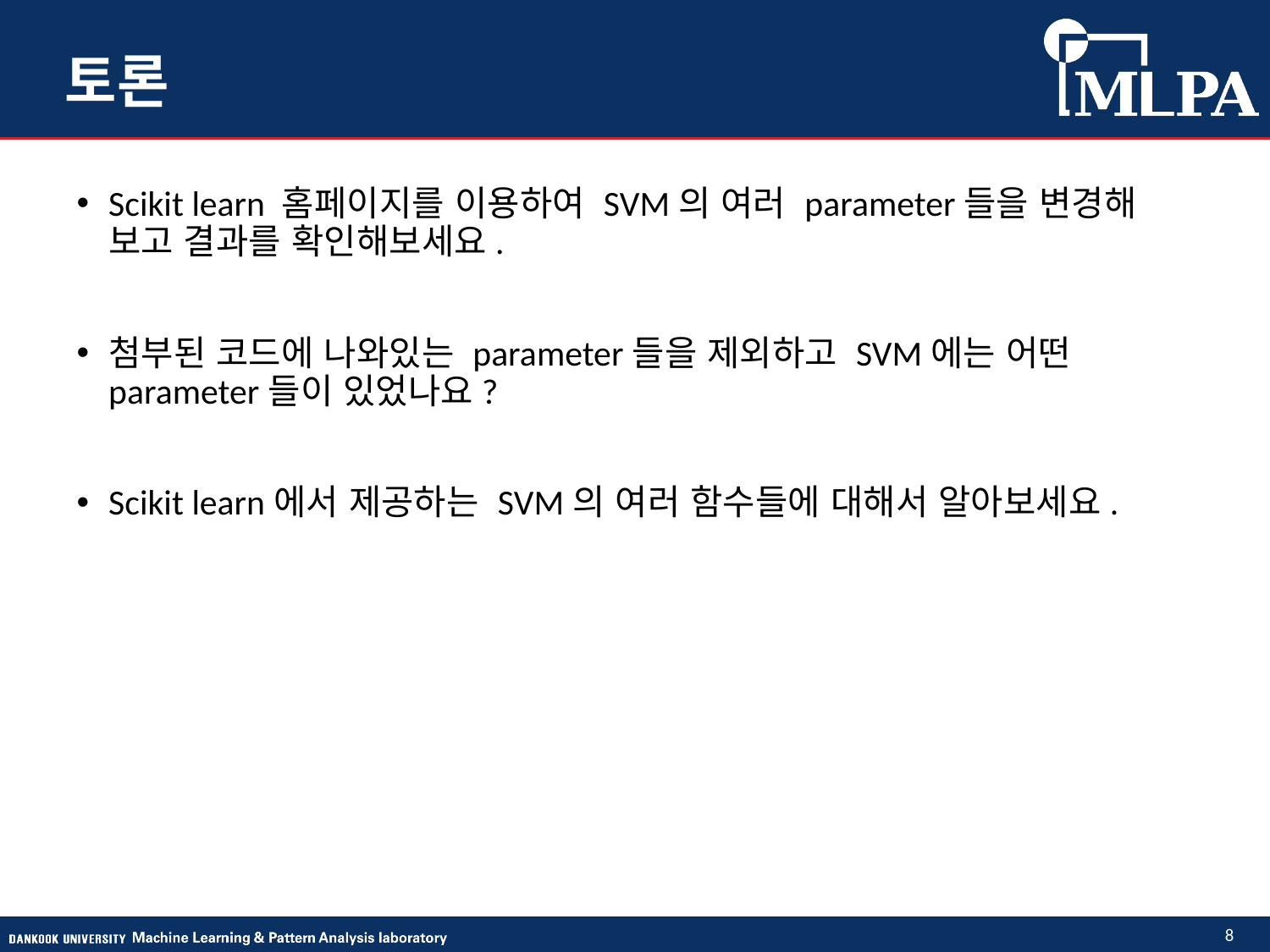

# 토론
Scikit learn 홈페이지를 이용하여 SVM의 여러 parameter들을 변경해 보고 결과를 확인해보세요.

첨부된 코드에 나와있는 parameter들을 제외하고 SVM에는 어떤 parameter들이 있었나요?

Scikit learn에서 제공하는 SVM의 여러 함수들에 대해서 알아보세요.

8